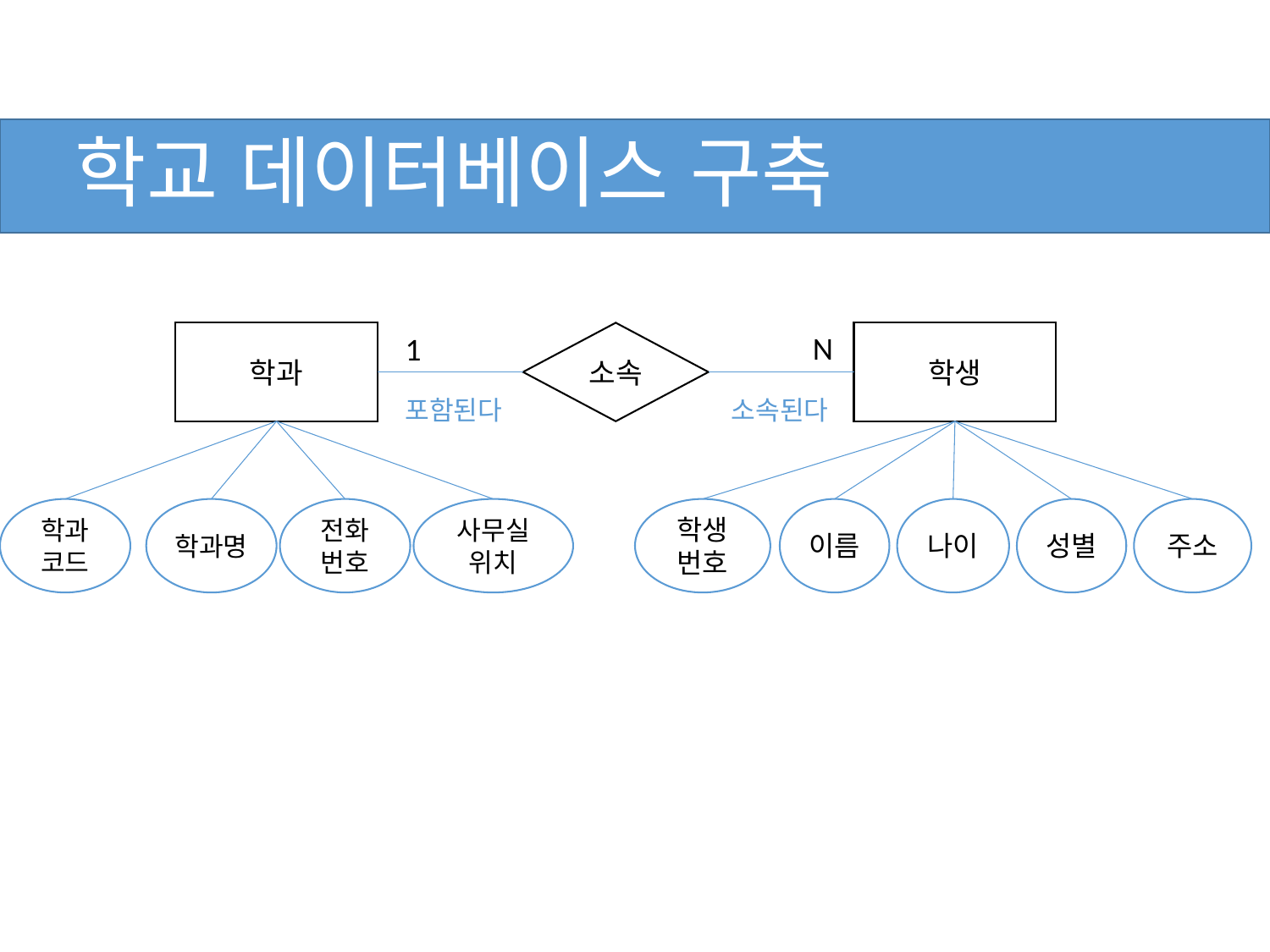

# 학교 데이터베이스 구축
N
학과
1
소속
학생
포함된다
소속된다
학과
코드
학과명
전화
번호
사무실
위치
학생
번호
이름
나이
성별
주소